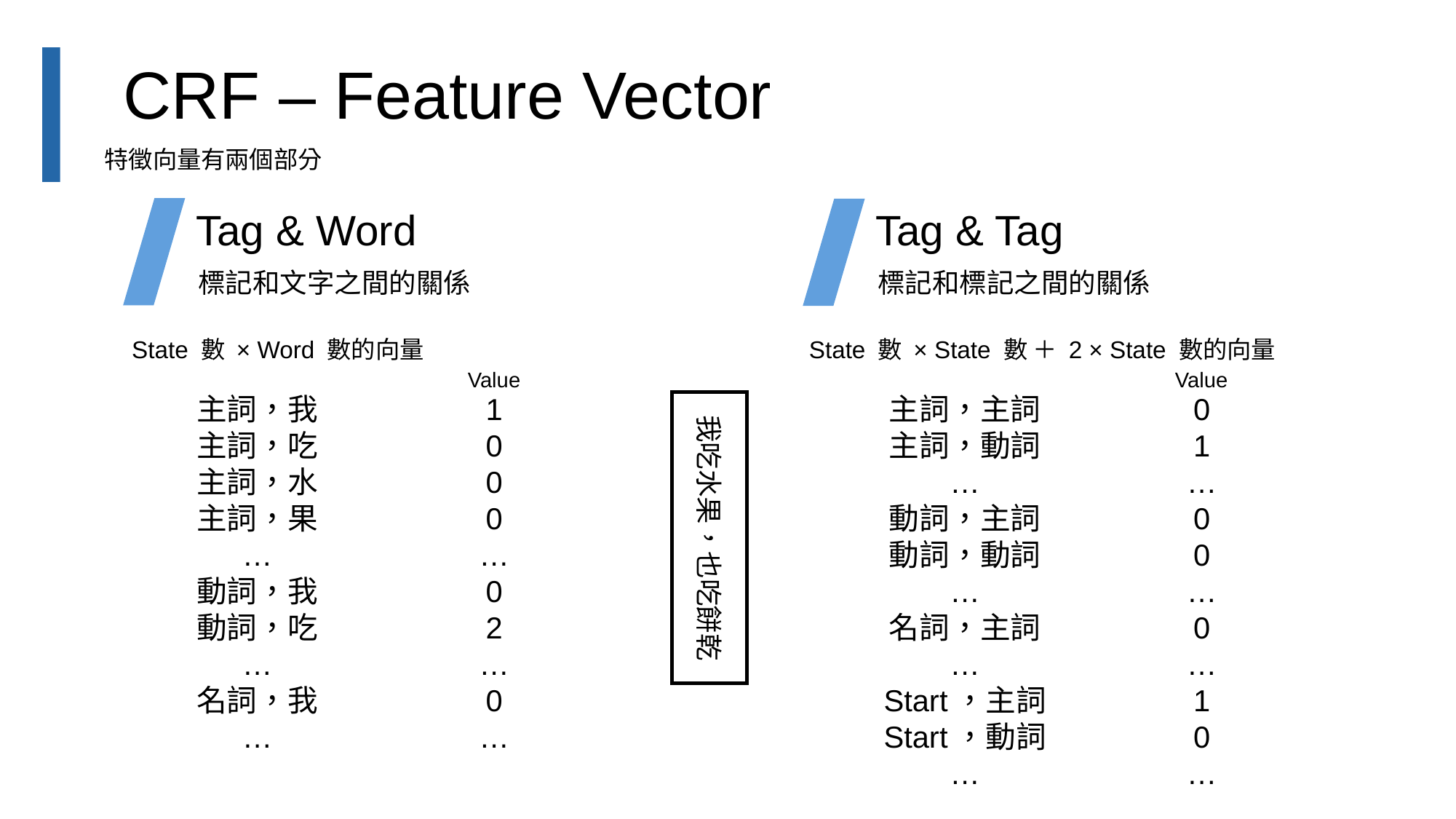

CRF – Feature Vector
特徵向量有兩個部分

Tag & Tag
Tag & Word

標記和標記之間的關係
標記和文字之間的關係
State 數 × Word 數的向量
State 數 × State 數 ＋ 2 × State 數的向量
Value
Value
主詞，主詞
主詞，動詞
…
動詞，主詞
動詞，動詞
…
名詞，主詞
…
Start，主詞
Start，動詞
…
0
1
…
0
0
…
0
…
1
0
…
主詞，我
主詞，吃
主詞，水
主詞，果
…
動詞，我
動詞，吃
…
名詞，我
…
1
0
0
0
…
0
2
…
0
…
我吃水果，也吃餅乾